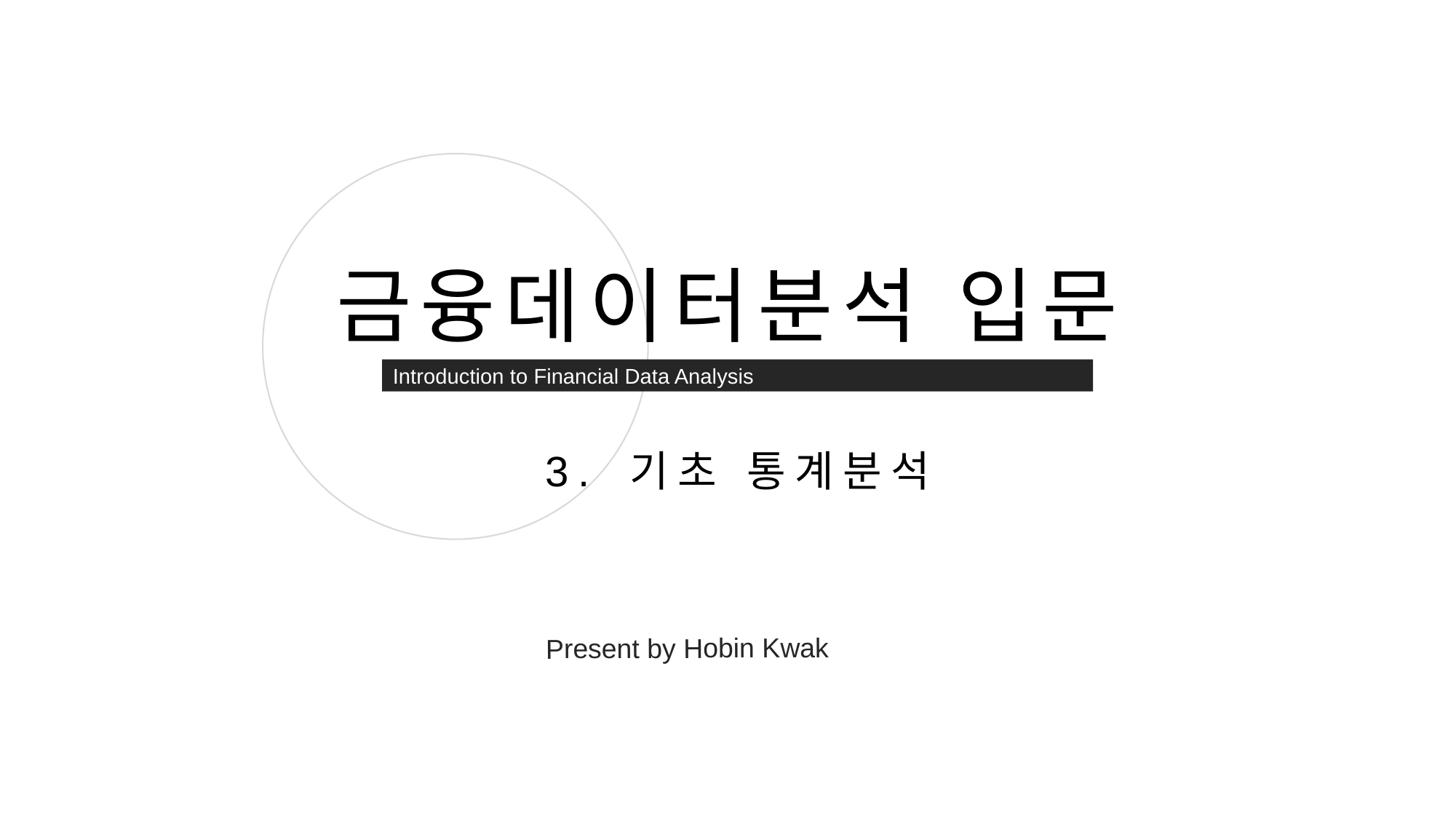

금융데이터분석 입문
Introduction to Financial Data Analysis
3. 기초 통계분석
Present by Hobin Kwak